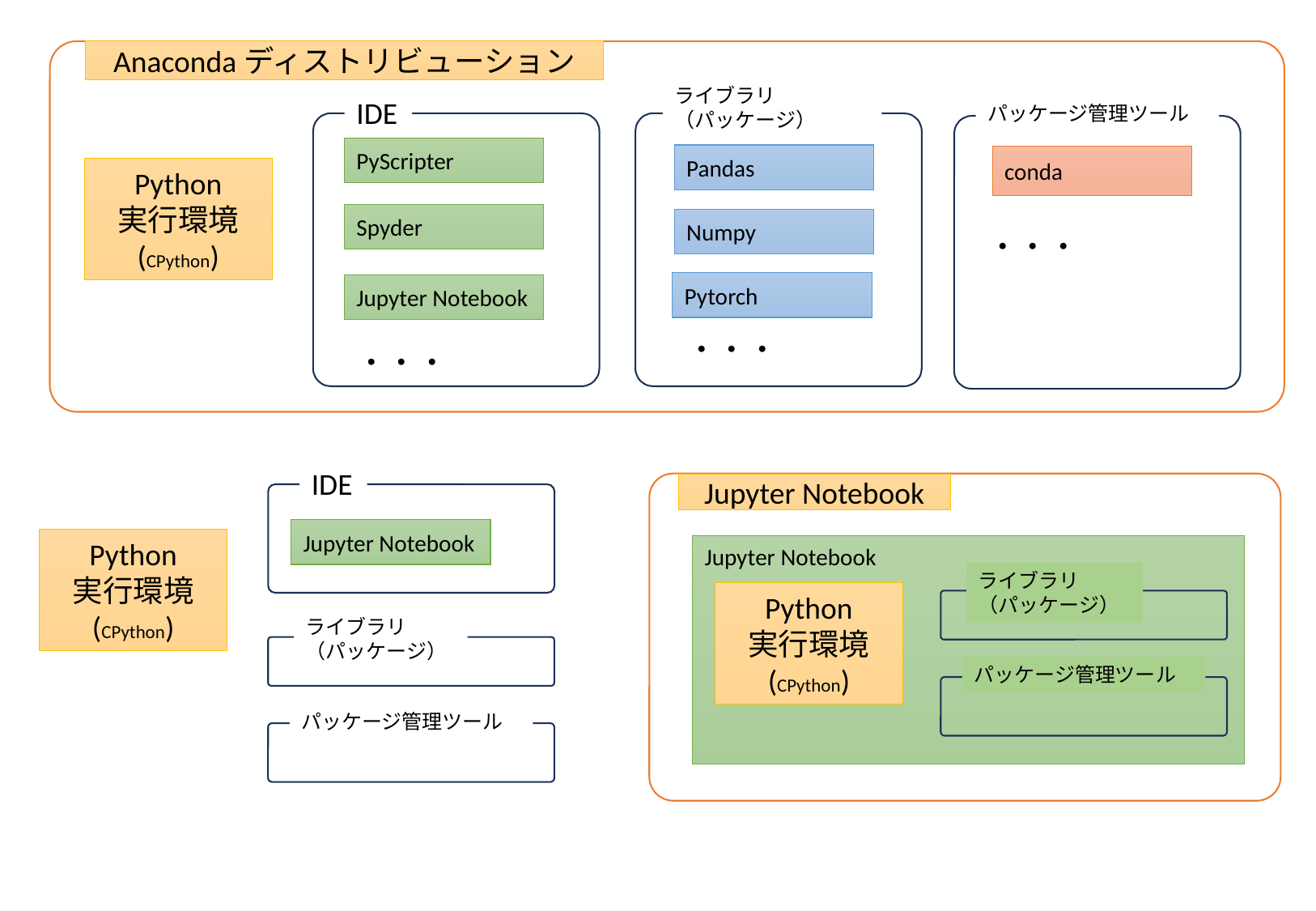

Anacondaディストリビューション
ライブラリ
（パッケージ）
IDE
パッケージ管理ツール

PyScripter
Pandas
conda
Python
実行環境
(CPython)
Spyder
Numpy
・・・
Pytorch
Jupyter Notebook
・・・
・・・
IDE

Jupyter Notebook

Jupyter Notebook
Python
実行環境
(CPython)
Jupyter Notebook
ライブラリ
（パッケージ）
Python
実行環境
(CPython)

ライブラリ
（パッケージ）

パッケージ管理ツール

パッケージ管理ツール